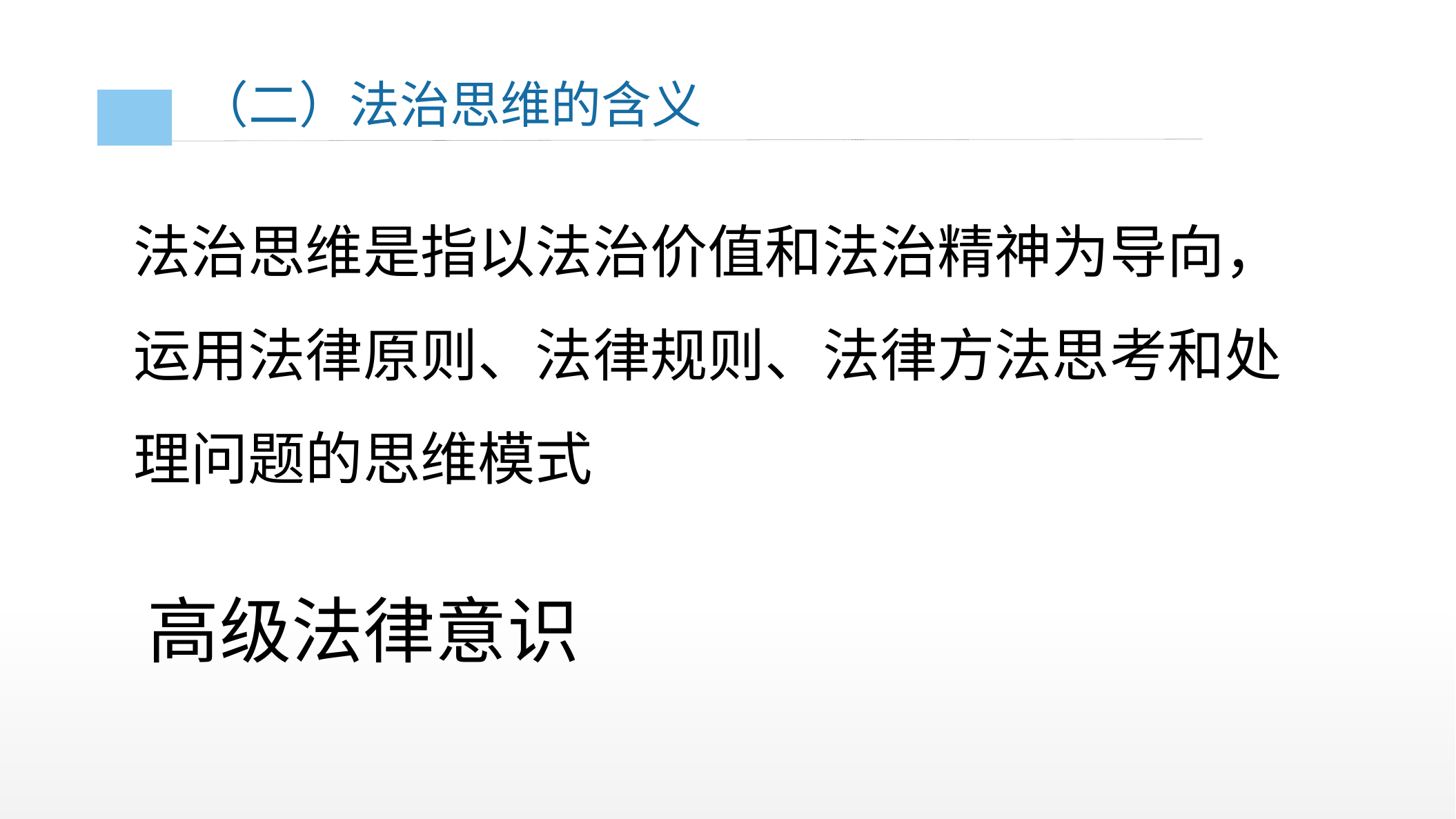

（二）法治思维的含义

法治思维是指以法治价值和法治精神为导向，运用法律原则、法律规则、法律方法思考和处理问题的思维模式
高级法律意识